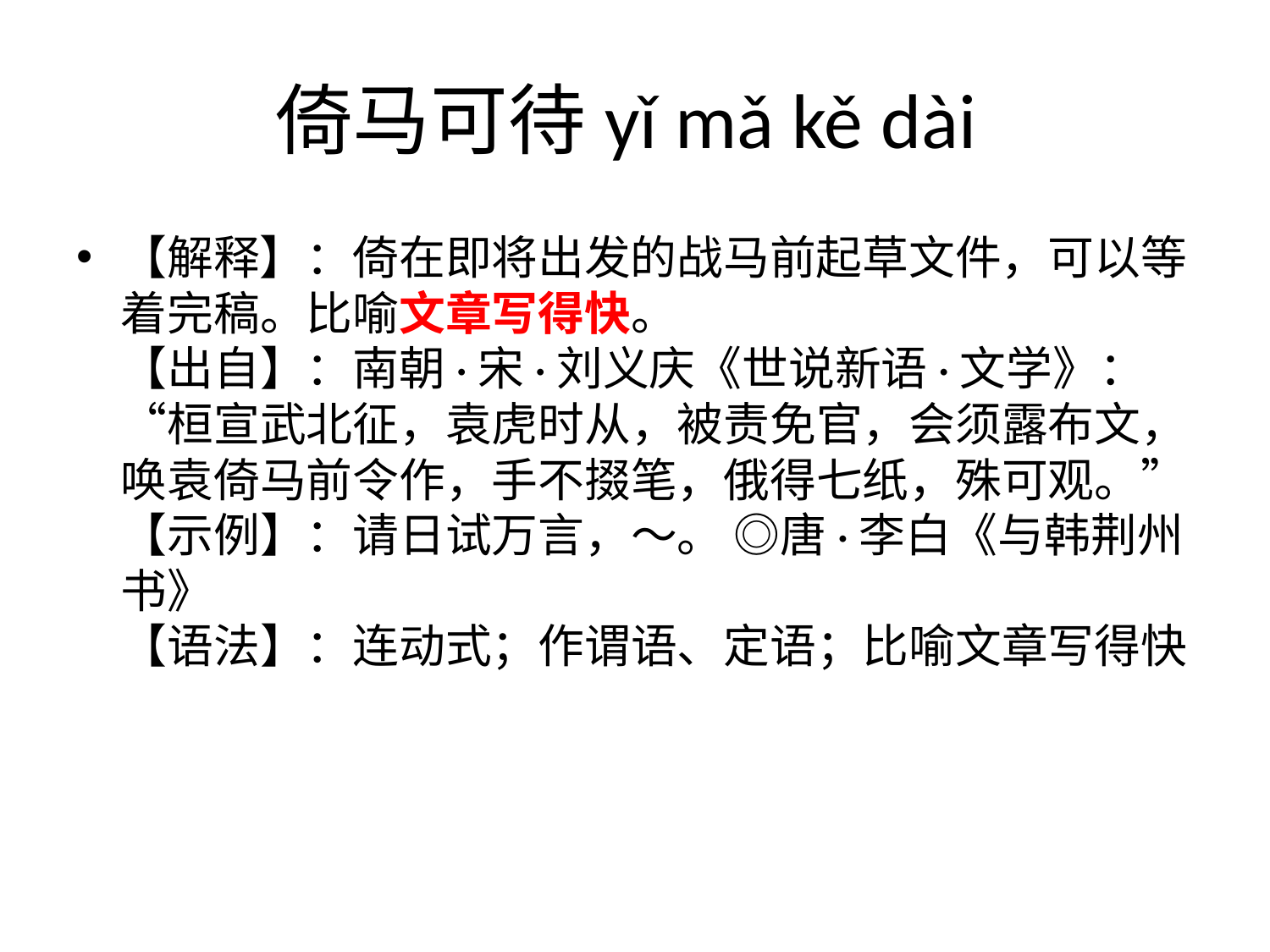

# 倚马可待yǐ mǎ kě dài
【解释】：倚在即将出发的战马前起草文件，可以等着完稿。比喻文章写得快。
【出自】：南朝·宋·刘义庆《世说新语·文学》：“桓宣武北征，袁虎时从，被责免官，会须露布文，唤袁倚马前令作，手不掇笔，俄得七纸，殊可观。”
【示例】：请日试万言，～。 ◎唐·李白《与韩荆州书》
【语法】：连动式；作谓语、定语；比喻文章写得快